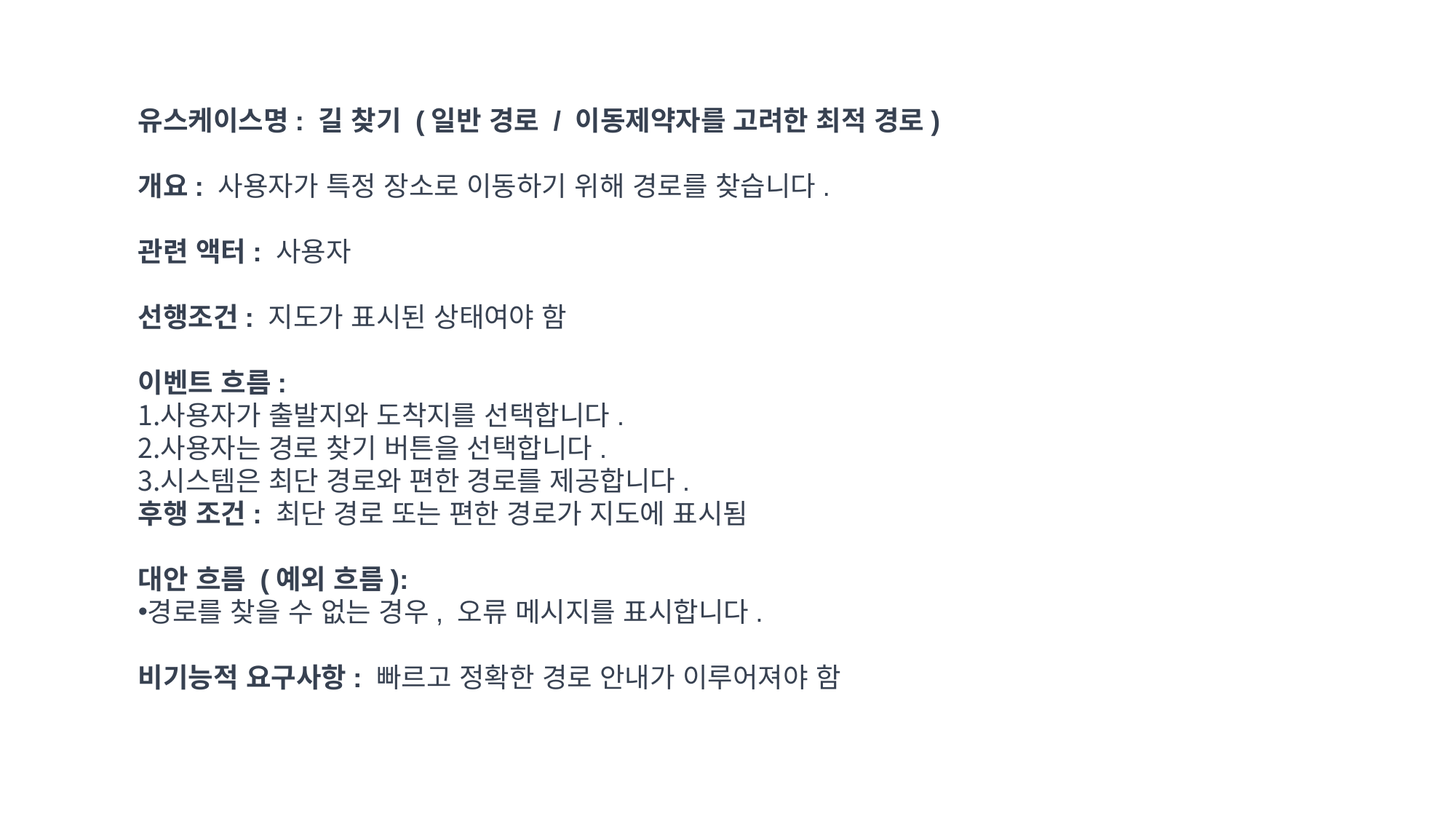

유스케이스명: 길 찾기 (일반 경로 / 이동제약자를 고려한 최적 경로)

개요: 사용자가 특정 장소로 이동하기 위해 경로를 찾습니다.

관련 액터: 사용자

선행조건: 지도가 표시된 상태여야 함

이벤트 흐름:
사용자가 출발지와 도착지를 선택합니다.
사용자는 경로 찾기 버튼을 선택합니다.
시스템은 최단 경로와 편한 경로를 제공합니다.
후행 조건: 최단 경로 또는 편한 경로가 지도에 표시됨

대안 흐름 (예외 흐름):
경로를 찾을 수 없는 경우, 오류 메시지를 표시합니다.

비기능적 요구사항: 빠르고 정확한 경로 안내가 이루어져야 함